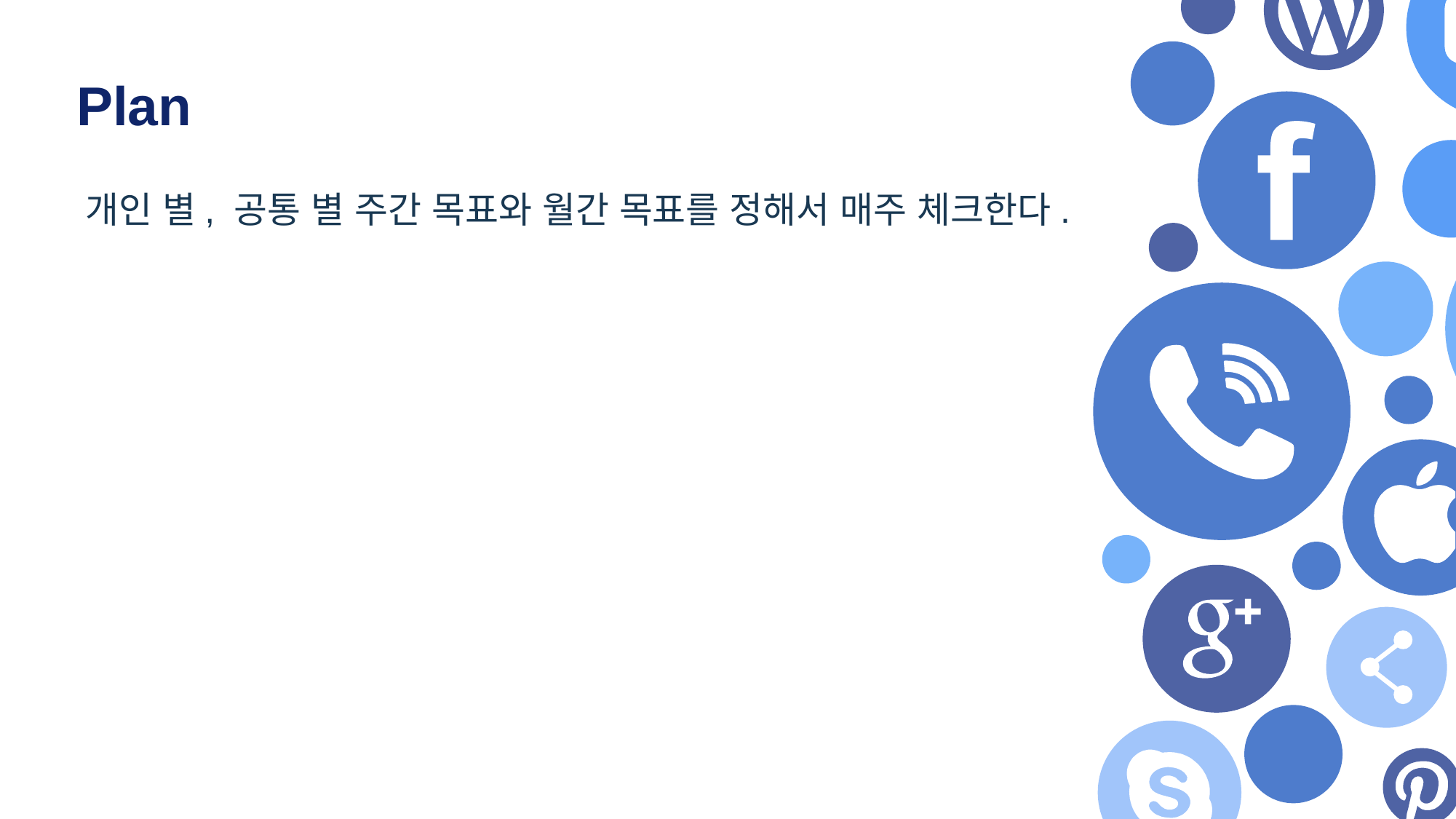

Plan
개인 별, 공통 별 주간 목표와 월간 목표를 정해서 매주 체크한다.